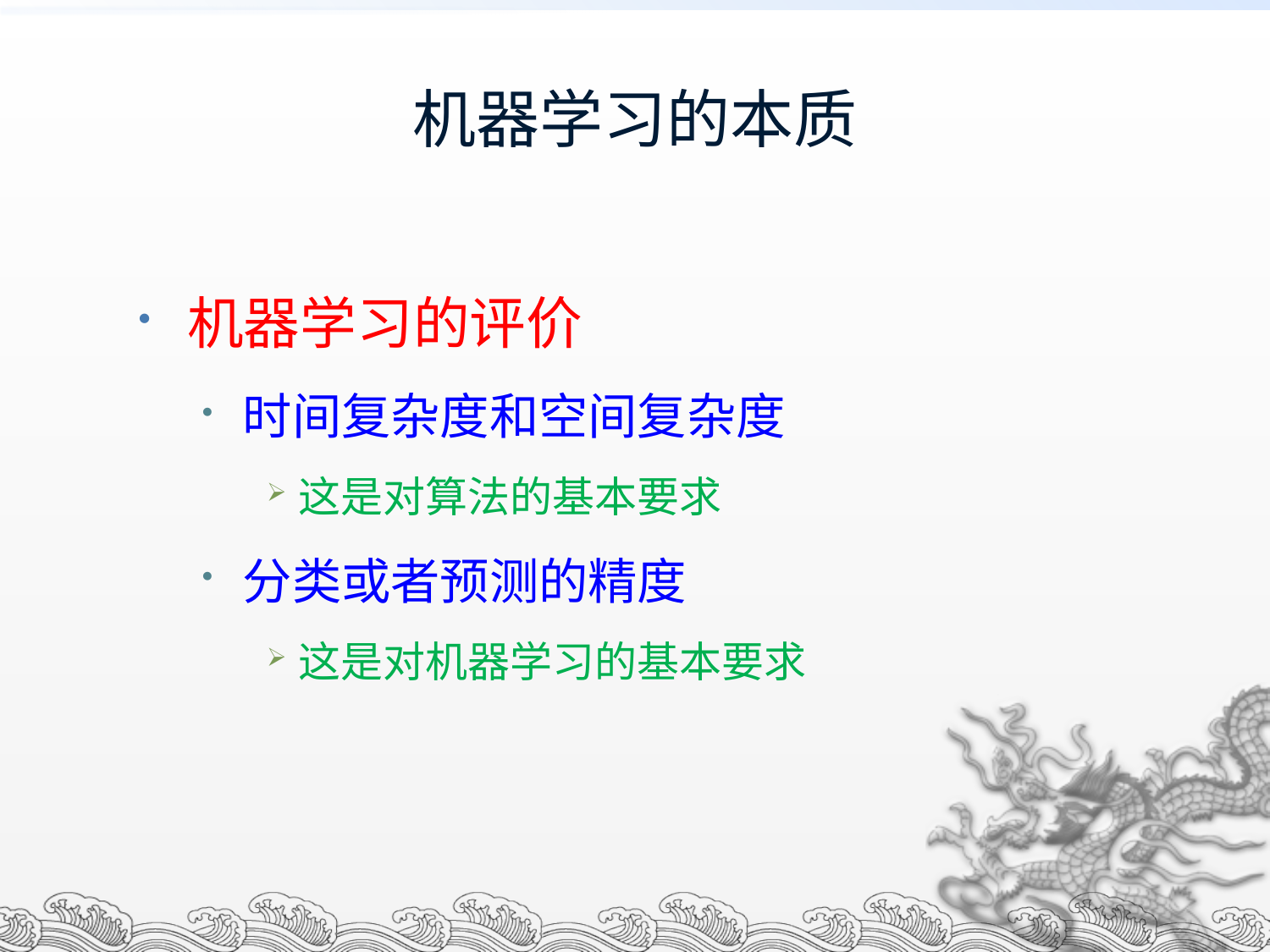

# 机器学习的本质
机器学习的评价
时间复杂度和空间复杂度
这是对算法的基本要求
分类或者预测的精度
这是对机器学习的基本要求